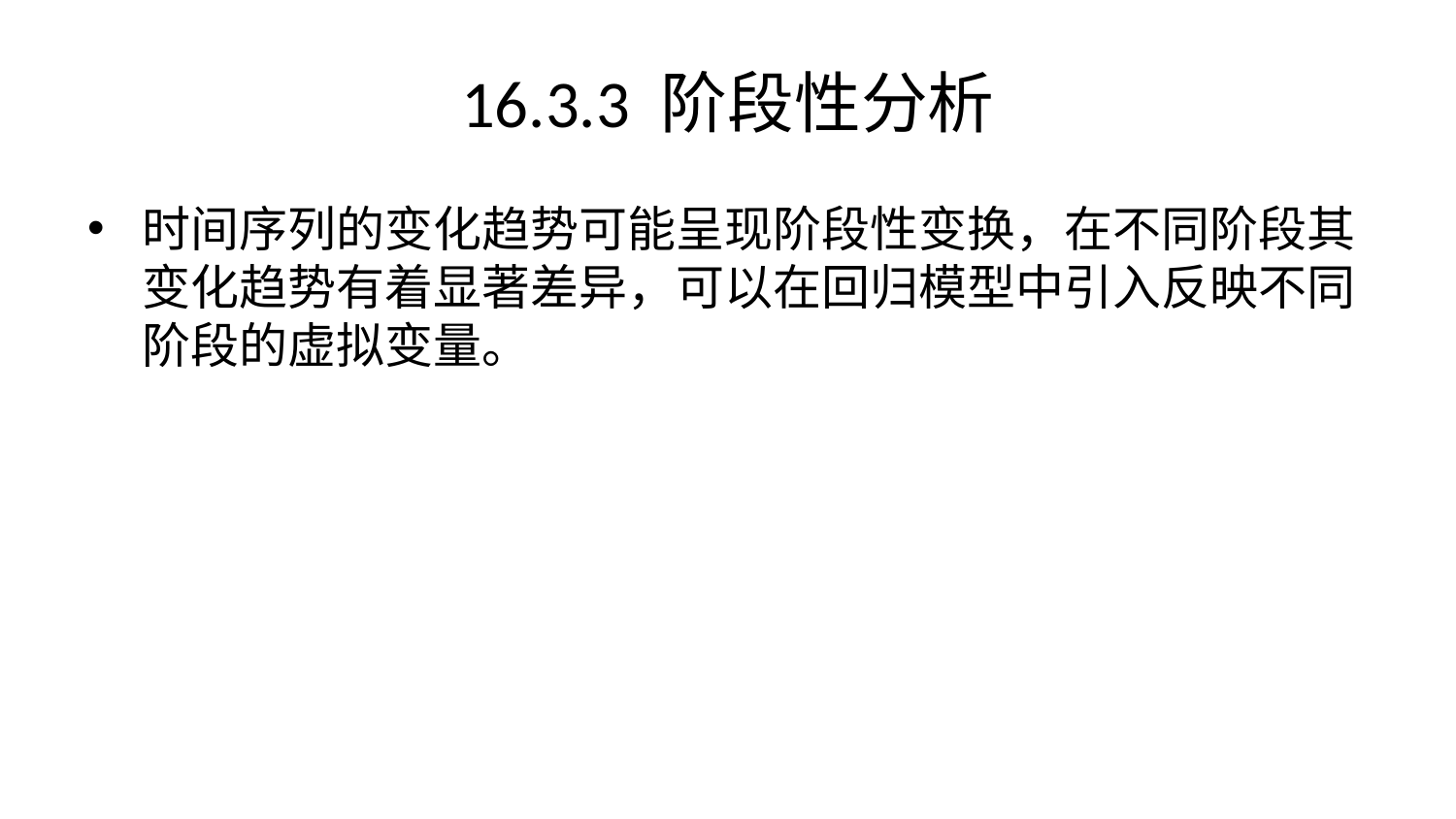

# 16.3.3 阶段性分析
时间序列的变化趋势可能呈现阶段性变换，在不同阶段其变化趋势有着显著差异，可以在回归模型中引入反映不同阶段的虚拟变量。